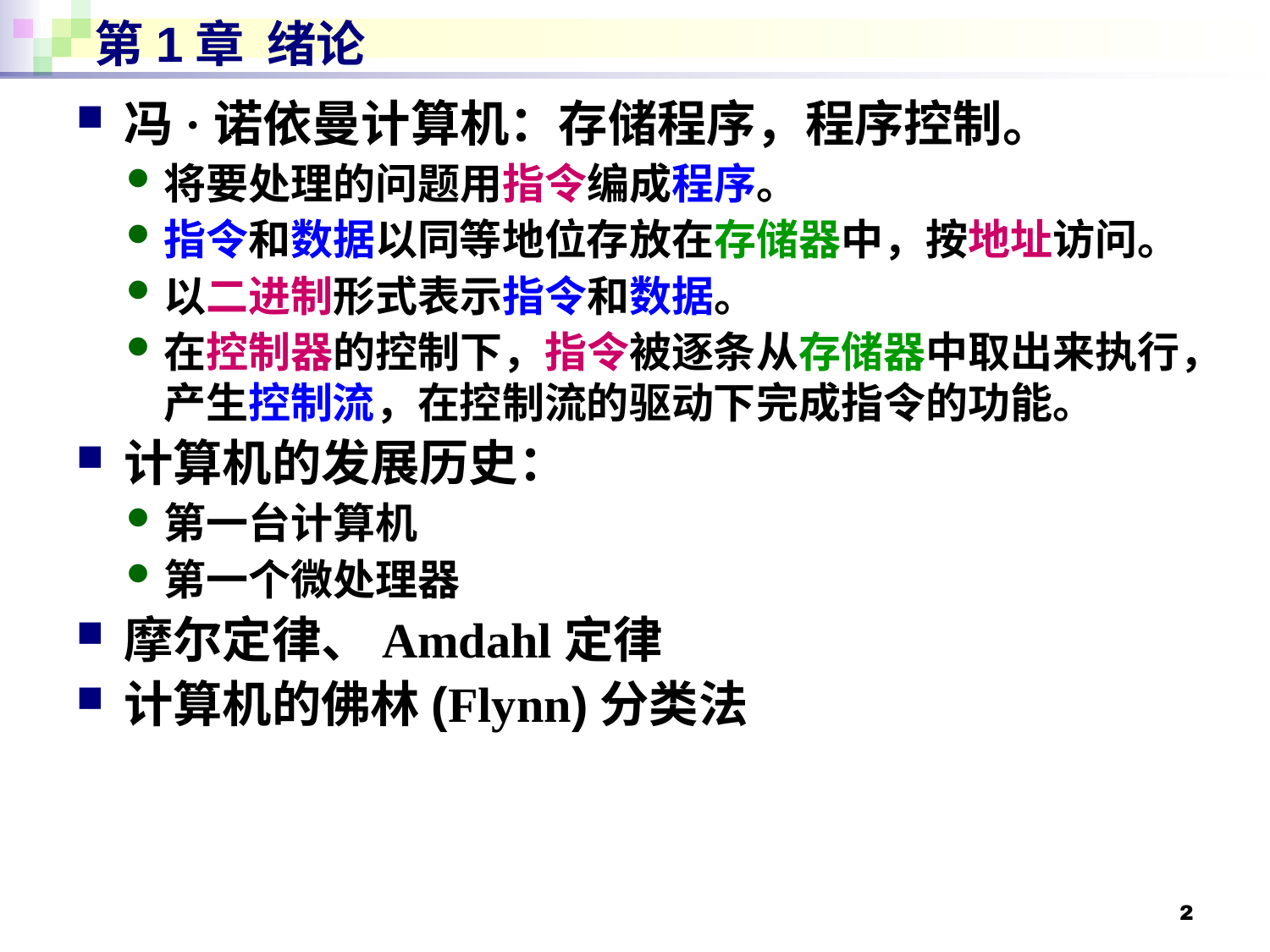

# 第1章  绪论
冯·诺依曼计算机：存储程序，程序控制。
将要处理的问题用指令编成程序。
指令和数据以同等地位存放在存储器中，按地址访问。
以二进制形式表示指令和数据。
在控制器的控制下，指令被逐条从存储器中取出来执行，产生控制流，在控制流的驱动下完成指令的功能。
计算机的发展历史：
第一台计算机
第一个微处理器
摩尔定律、Amdahl定律
计算机的佛林(Flynn)分类法
2